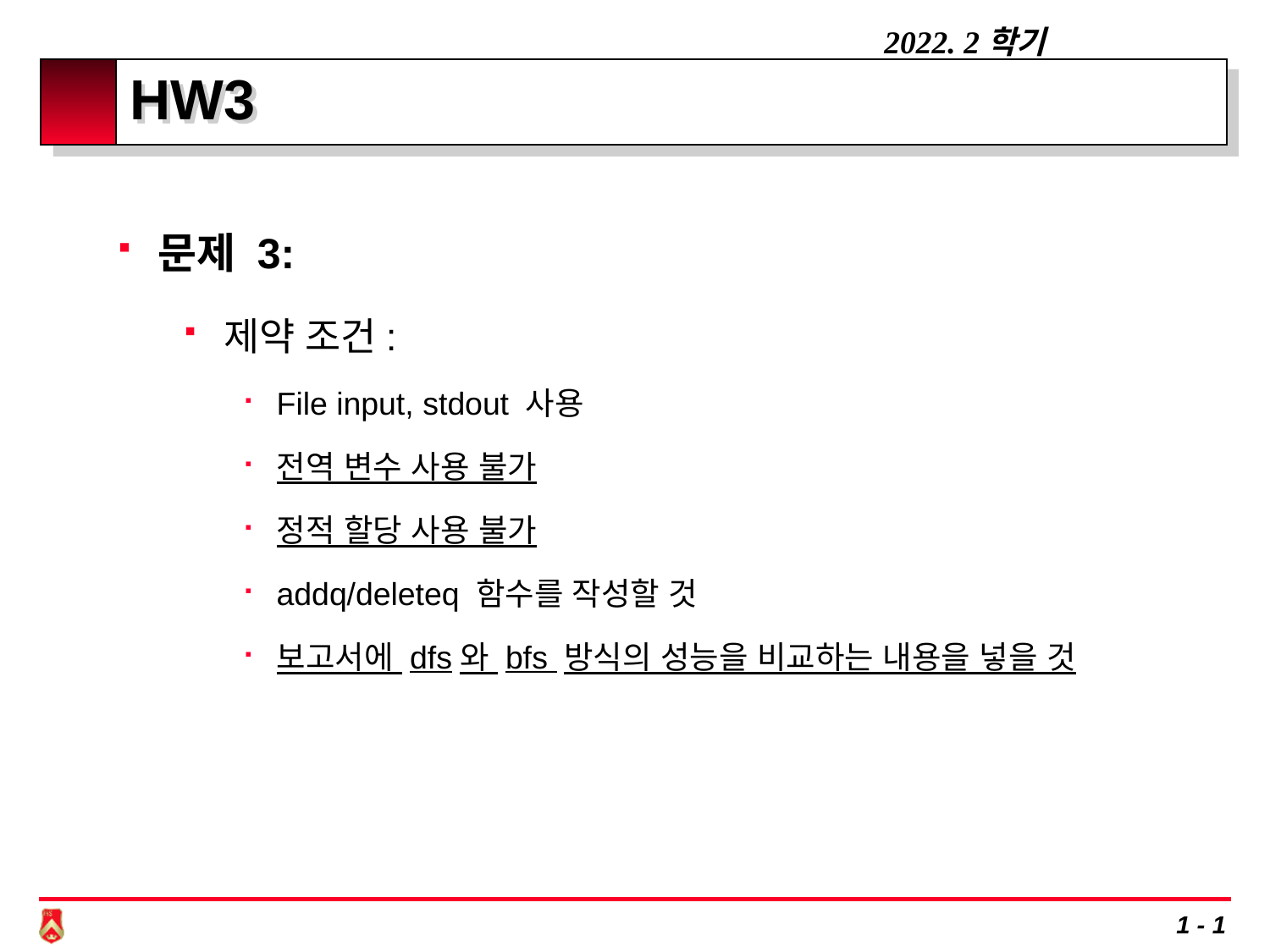

# HW3

문제 3:
제약 조건:
File input, stdout 사용
전역 변수 사용 불가
정적 할당 사용 불가
addq/deleteq 함수를 작성할 것
보고서에 dfs와 bfs 방식의 성능을 비교하는 내용을 넣을 것

1 - 1